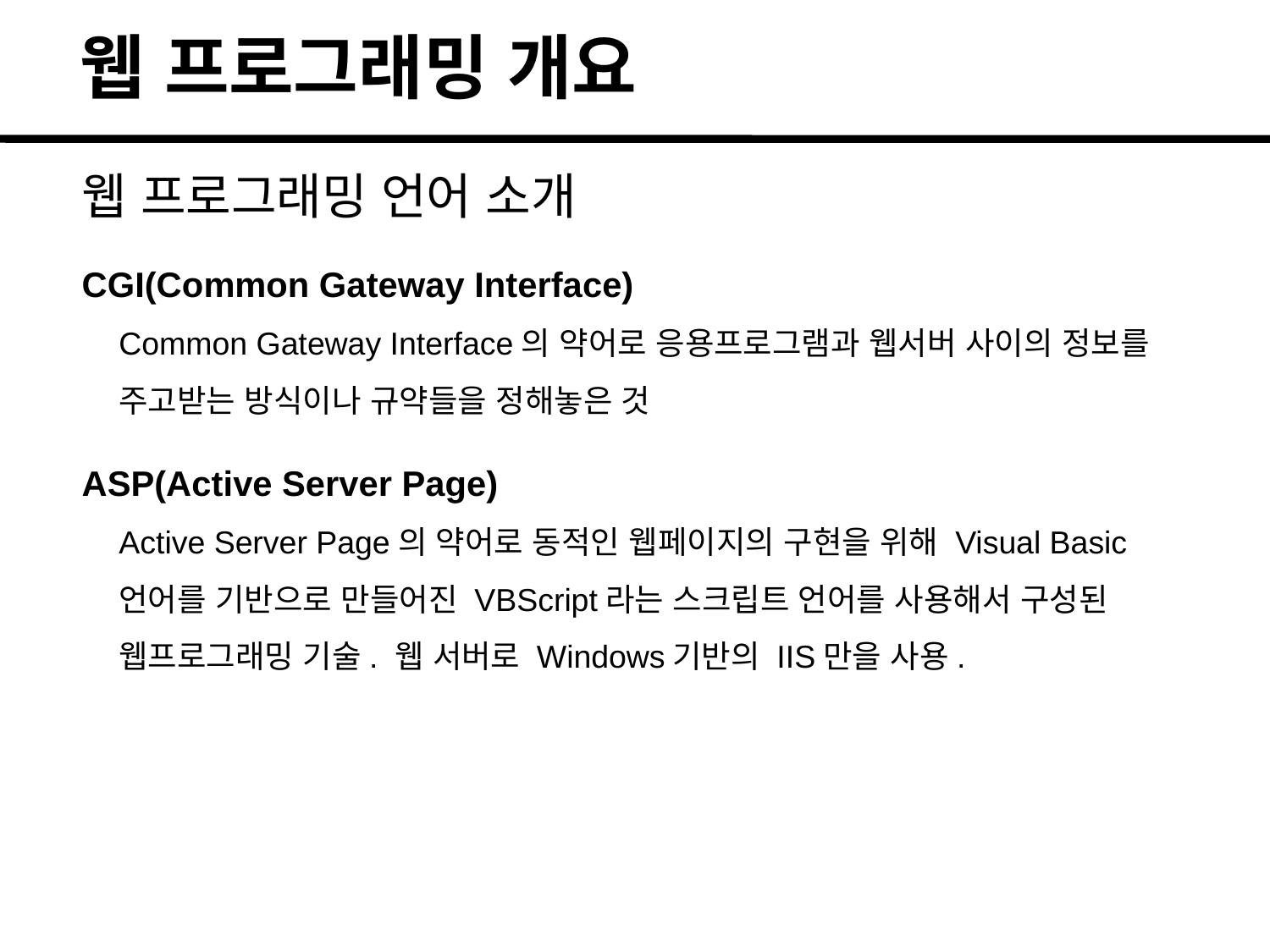

웹 프로그래밍 개요
웹 프로그래밍 언어 소개

CGI(Common Gateway Interface)
Common Gateway Interface의 약어로 응용프로그램과 웹서버 사이의 정보를 주고받는 방식이나 규약들을 정해놓은 것

ASP(Active Server Page)
Active Server Page의 약어로 동적인 웹페이지의 구현을 위해 Visual Basic 언어를 기반으로 만들어진 VBScript라는 스크립트 언어를 사용해서 구성된 웹프로그래밍 기술. 웹 서버로 Windows기반의 IIS만을 사용.